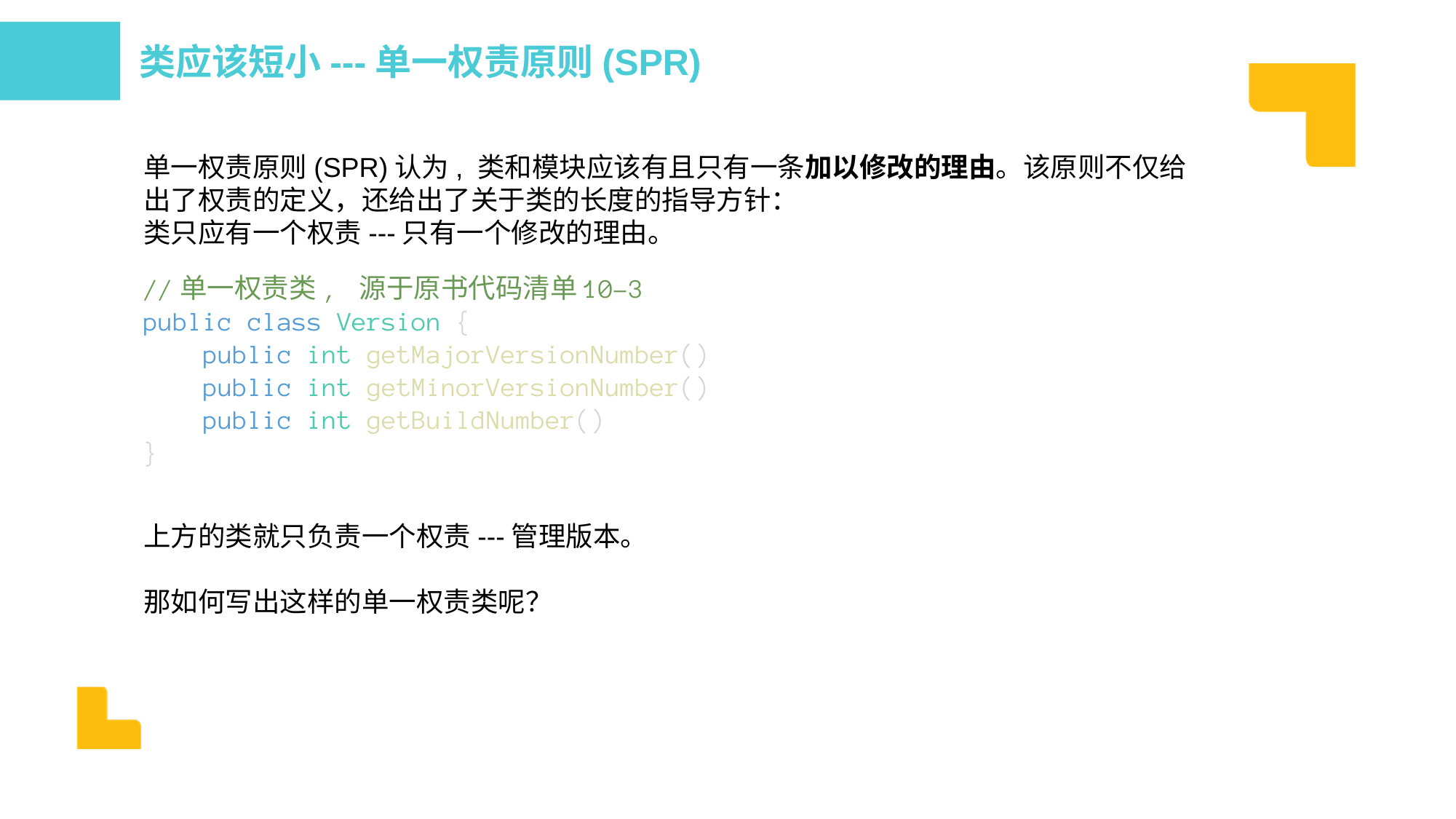

类应该短小---单一权责原则(SPR)
单一权责原则(SPR)认为, 类和模块应该有且只有一条加以修改的理由。该原则不仅给出了权责的定义，还给出了关于类的长度的指导方针：
类只应有一个权责---只有一个修改的理由。
//单一权责类, 源于原书代码清单10-3
public class Version {
    public int getMajorVersionNumber()
    public int getMinorVersionNumber()
    public int getBuildNumber()
}
上方的类就只负责一个权责---管理版本。

那如何写出这样的单一权责类呢？